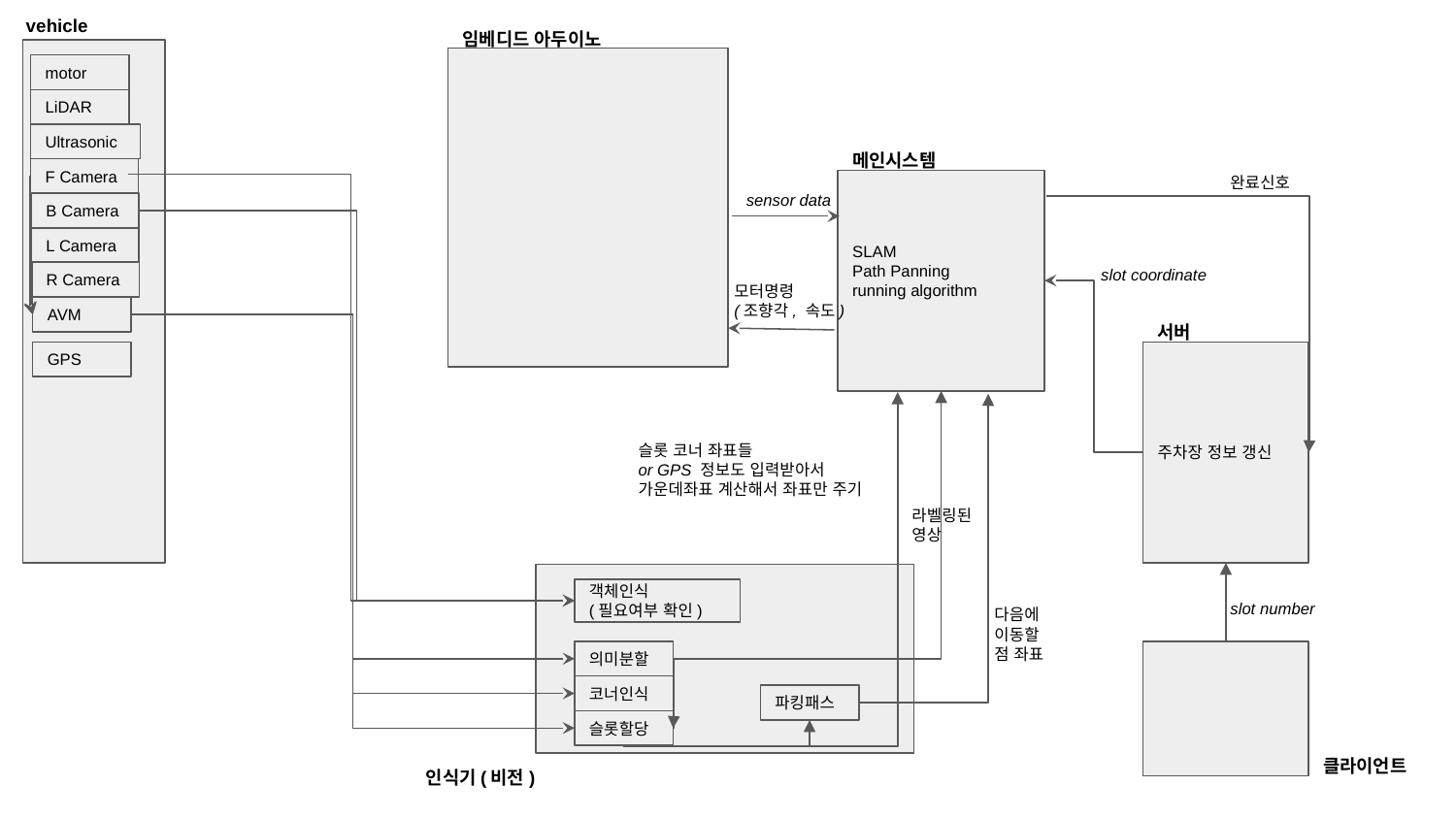

vehicle
임베디드 아두이노

motor
LiDAR
Ultrasonic
메인시스템
완료신호
F Camera
SLAM
Path Panning
running algorithm

sensor data
B Camera
L Camera
slot coordinate
R Camera
모터명령
(조향각, 속도)
AVM
서버
GPS
주차장 정보 갱신
슬롯 코너 좌표들
or GPS 정보도 입력받아서
가운데좌표 계산해서 좌표만 주기
라벨링된
영상

객체인식
(필요여부 확인)
slot number
다음에 이동할
점 좌표
의미분할

코너인식
파킹패스
슬롯할당
클라이언트
인식기(비전)